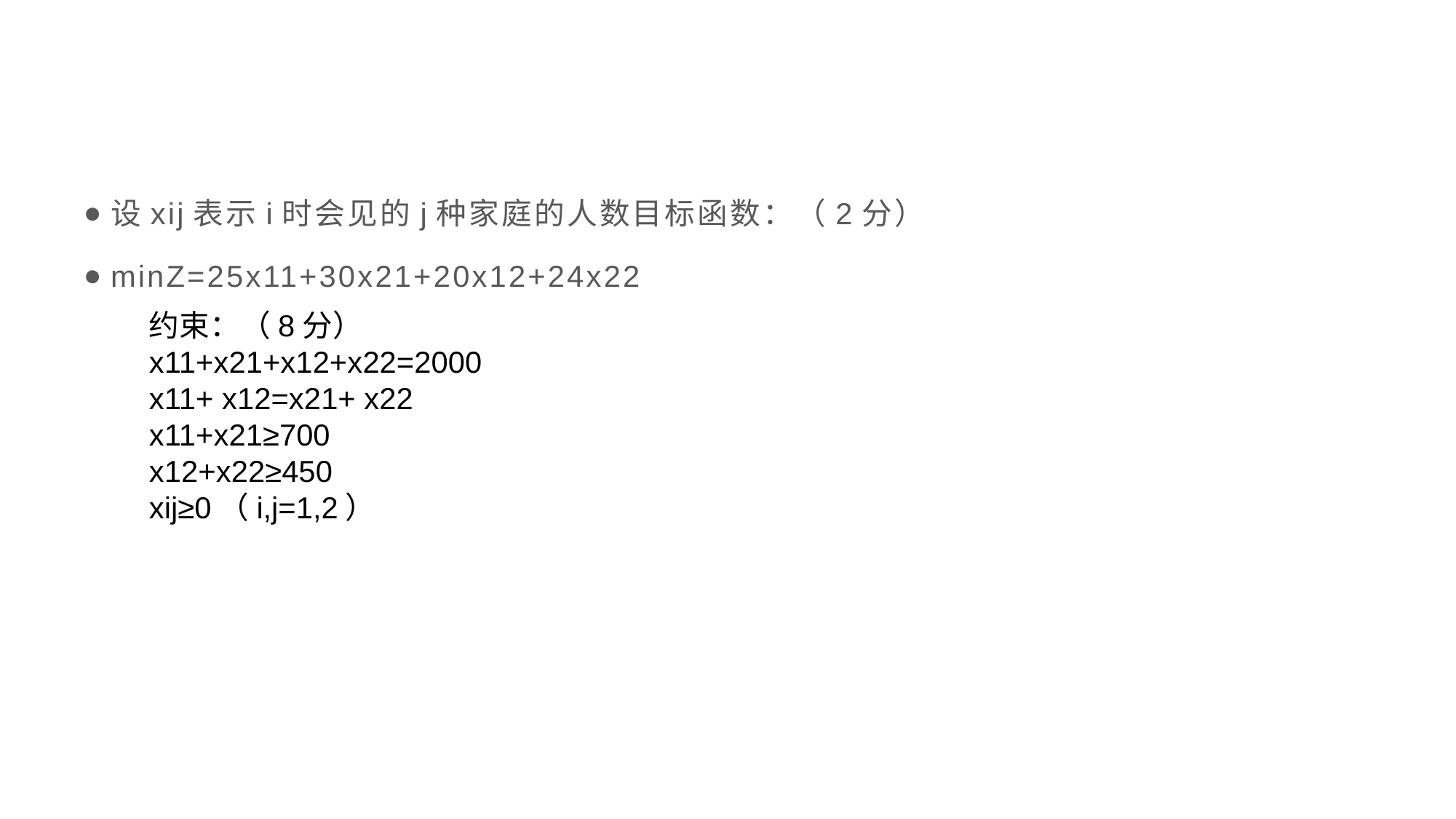

#
设xij表示i时会见的j种家庭的人数目标函数：（2分）
minZ=25x11+30x21+20x12+24x22

约束：（8分）x11+x21+x12+x22=2000x11+ x12=x21+ x22x11+x21≥700x12+x22≥450xij≥0（i,j=1,2）